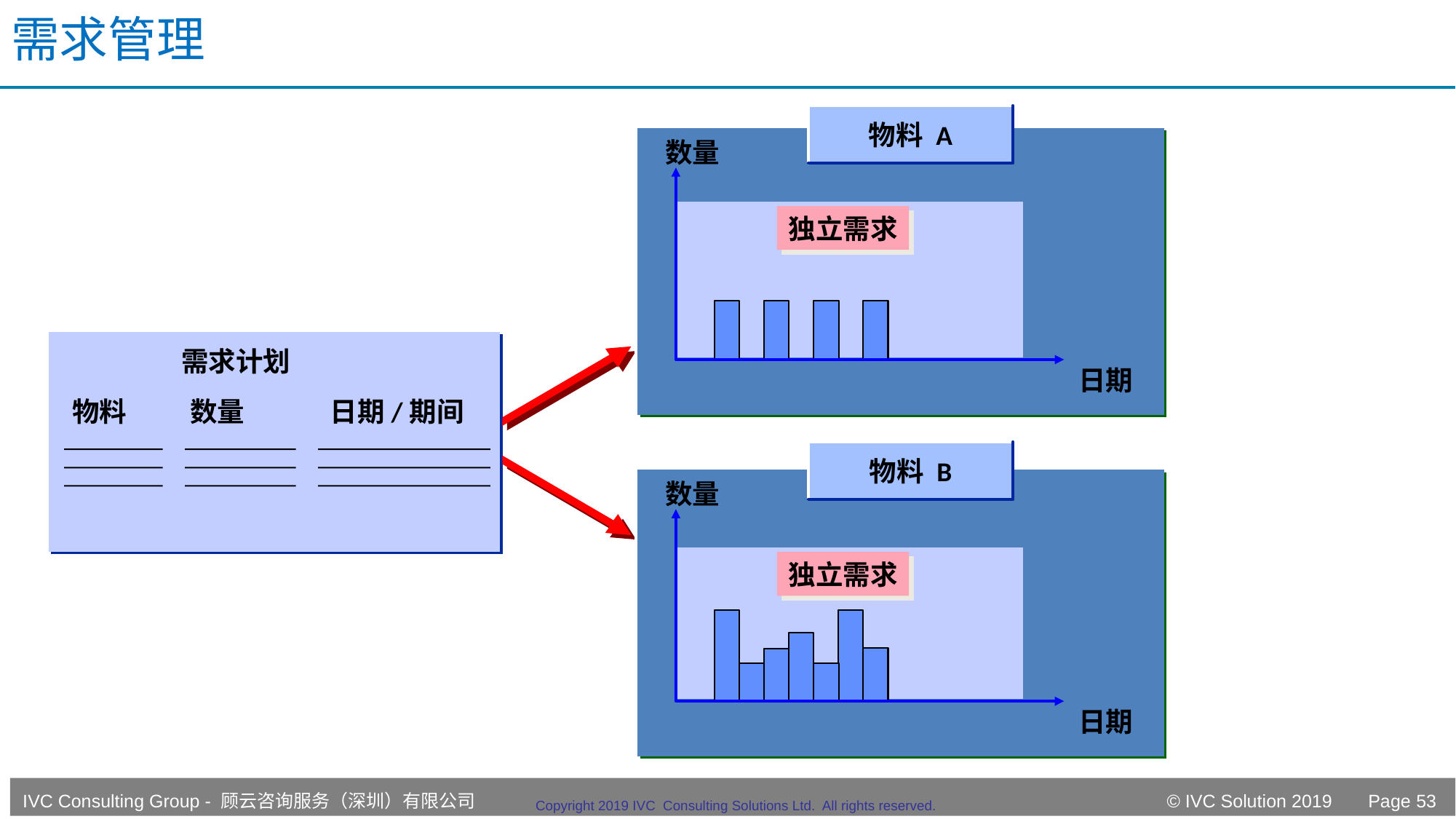

# 需求管理
物料 A

数量

独立需求

需求计划

日期
物料
数量
日期/期间
物料 B

数量

独立需求

日期